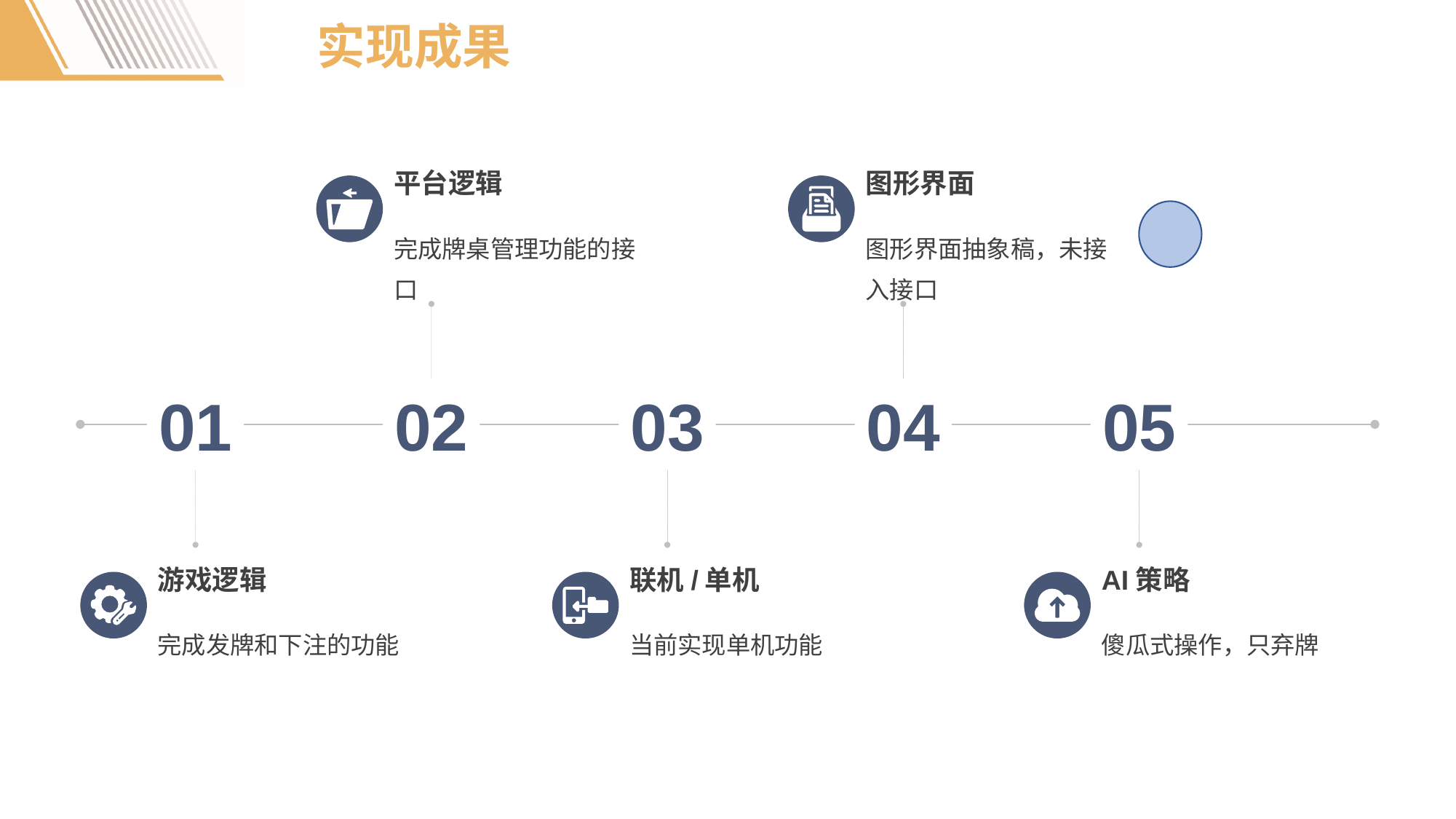

实现成果
平台逻辑
完成牌桌管理功能的接口
图形界面
图形界面抽象稿，未接入接口

02
04
05
01
03
AI策略
傻瓜式操作，只弃牌
游戏逻辑
完成发牌和下注的功能
联机/单机
当前实现单机功能